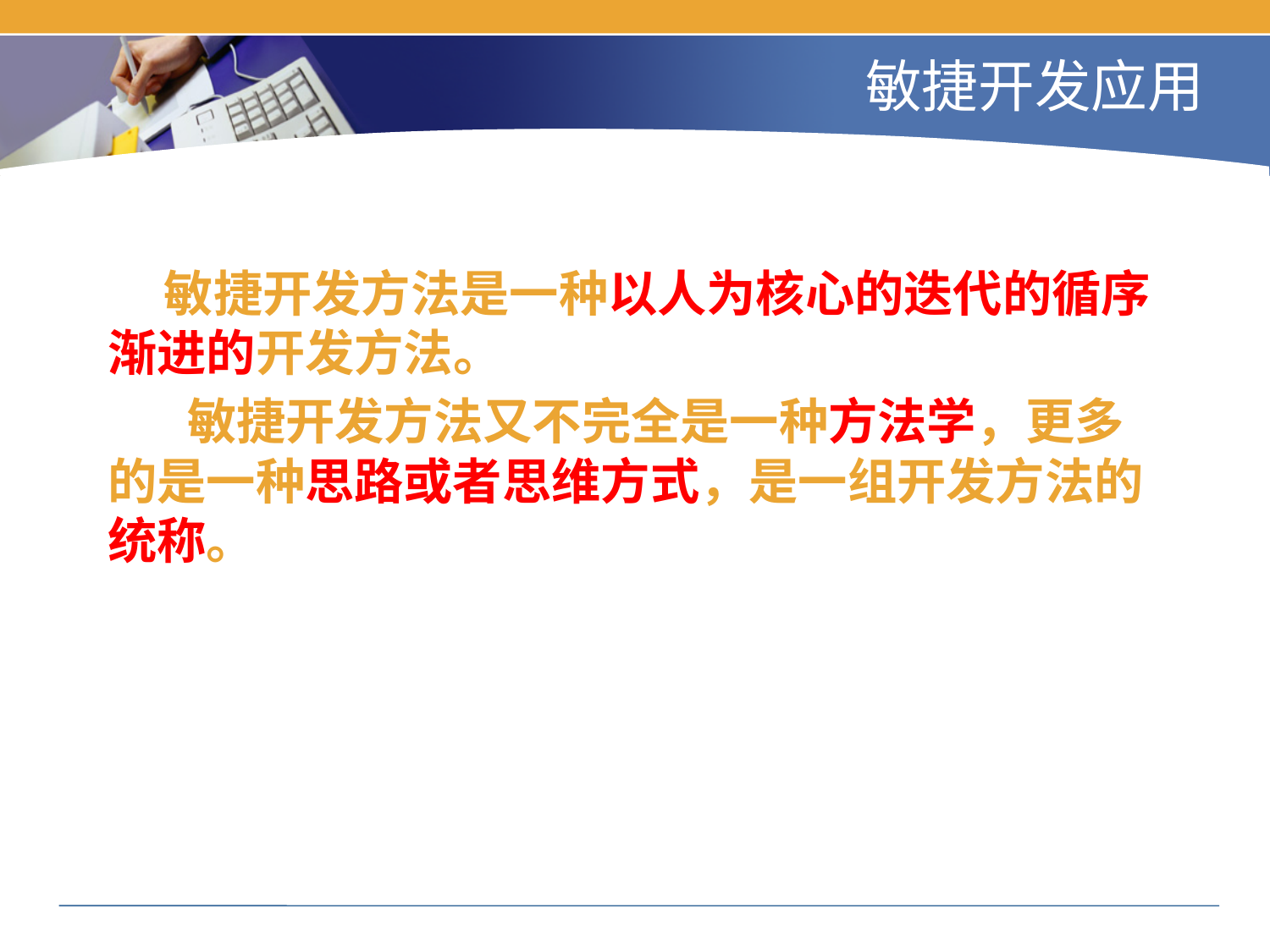

# 敏捷开发应用
    敏捷开发方法是一种以人为核心的迭代的循序渐进的开发方法。
      敏捷开发方法又不完全是一种方法学，更多的是一种思路或者思维方式，是一组开发方法的统称。